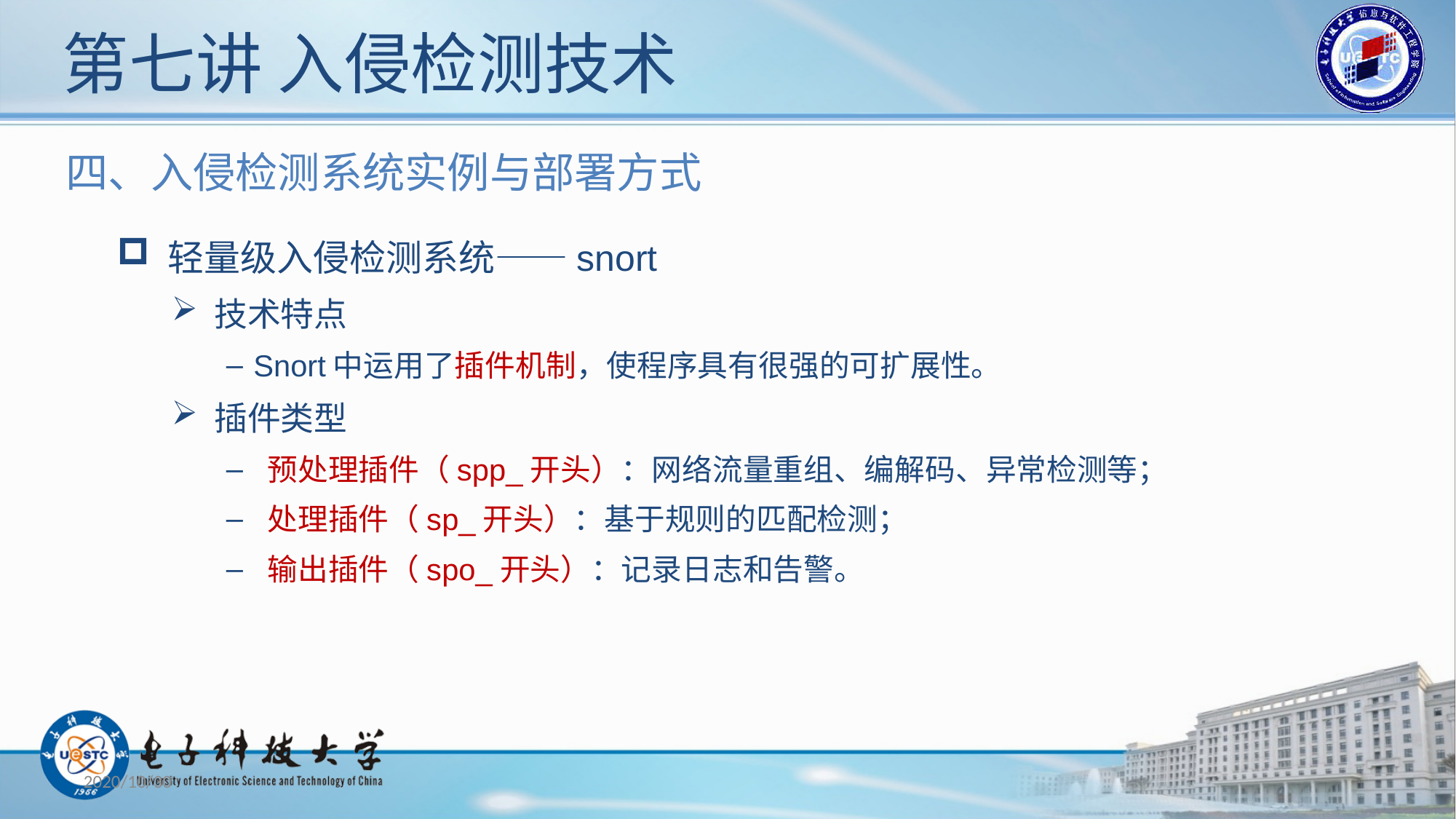

# 第七讲 入侵检测技术
四、入侵检测系统实例与部署方式
 轻量级入侵检测系统——snort
 技术特点
Snort中运用了插件机制，使程序具有很强的可扩展性。
 插件类型
 预处理插件（spp_开头）：网络流量重组、编解码、异常检测等；
 处理插件（sp_开头）：基于规则的匹配检测；
 输出插件（spo_开头）：记录日志和告警。
2020/10/30